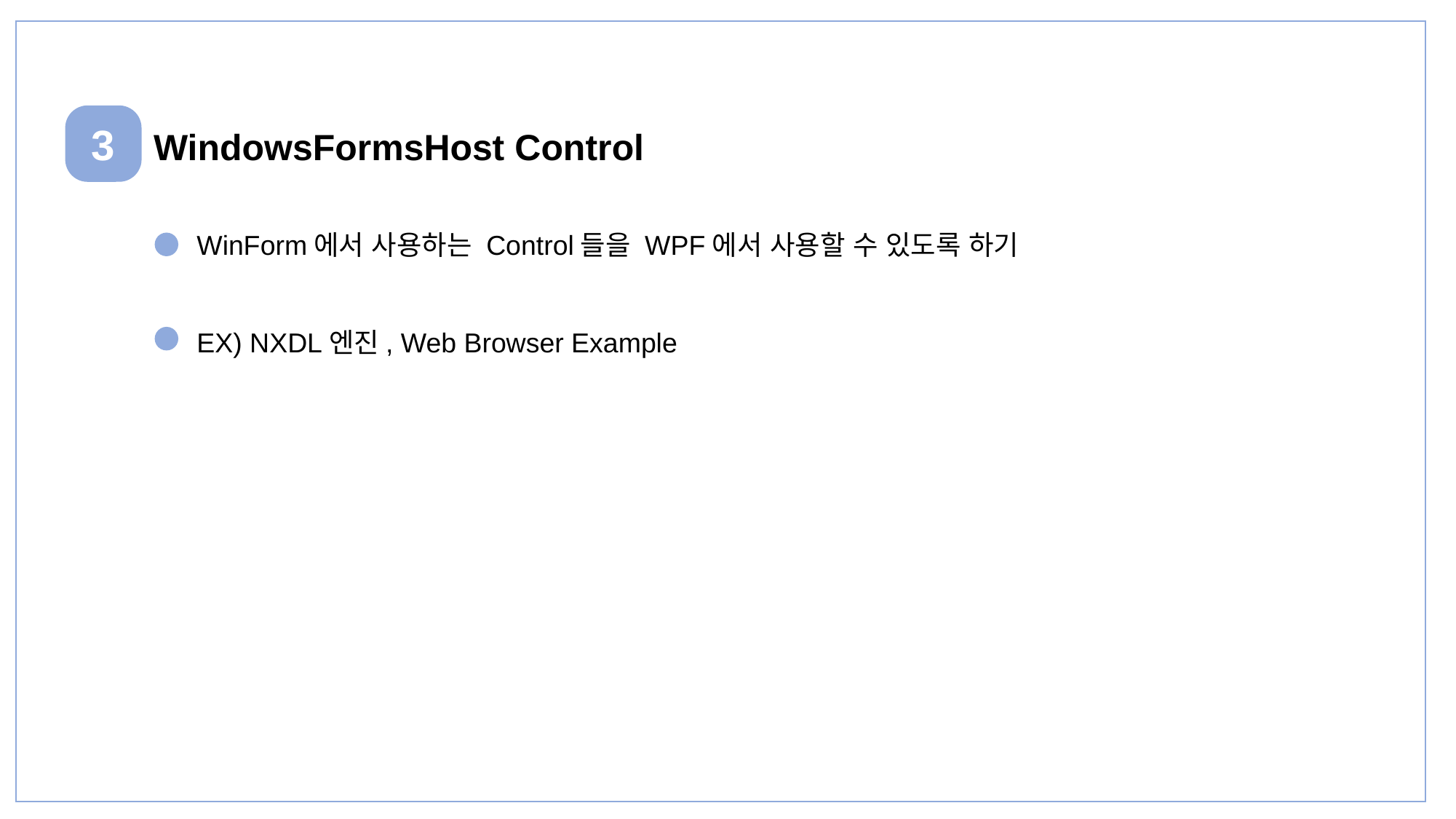

3
 WindowsFormsHost Control
 WinForm에서 사용하는 Control들을 WPF에서 사용할 수 있도록 하기

 EX) NXDL엔진, Web Browser Example